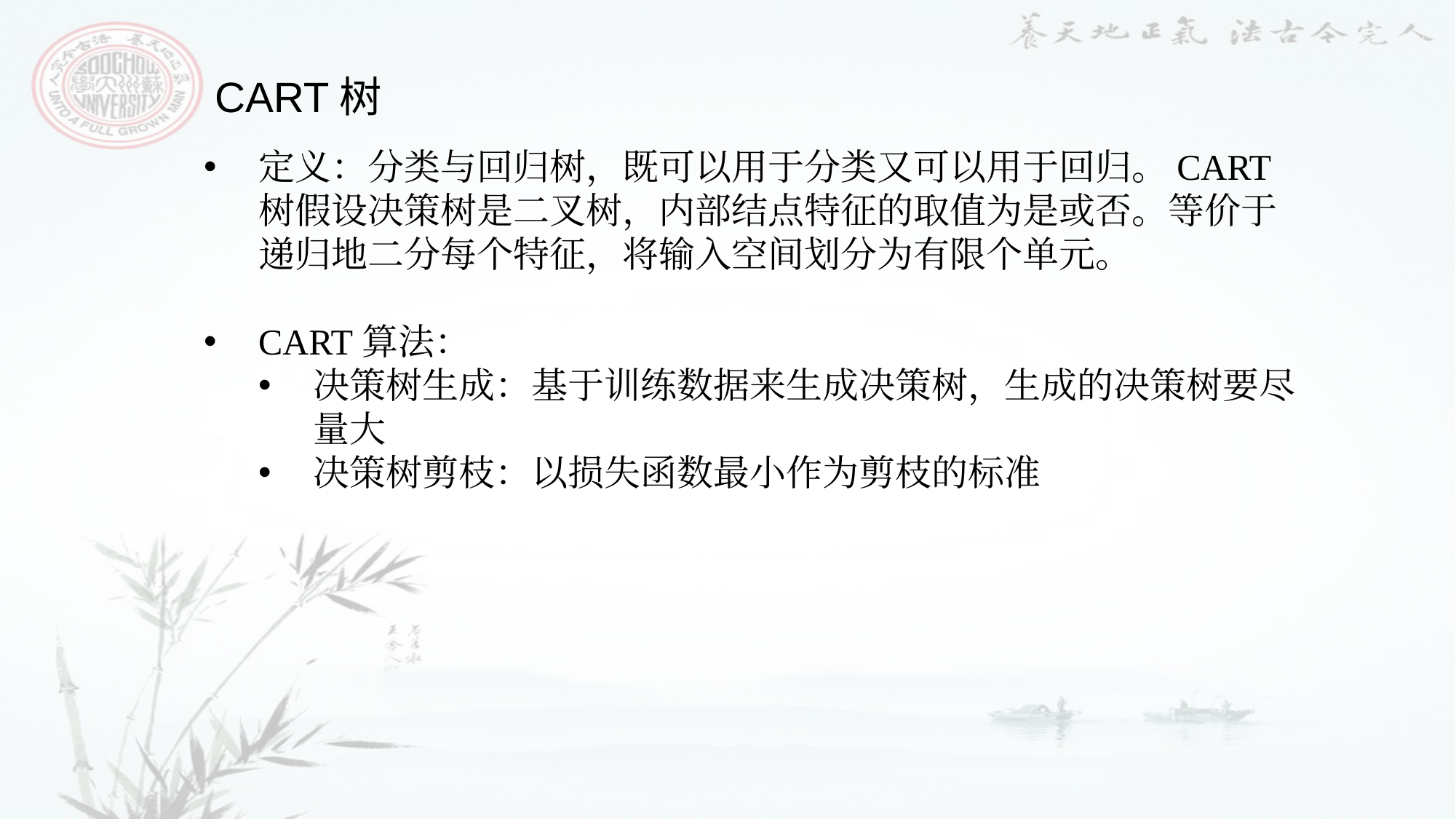

# CART树
定义：分类与回归树，既可以用于分类又可以用于回归。CART树假设决策树是二叉树，内部结点特征的取值为是或否。等价于递归地二分每个特征，将输入空间划分为有限个单元。

CART算法：
决策树生成：基于训练数据来生成决策树，生成的决策树要尽量大
决策树剪枝：以损失函数最小作为剪枝的标准